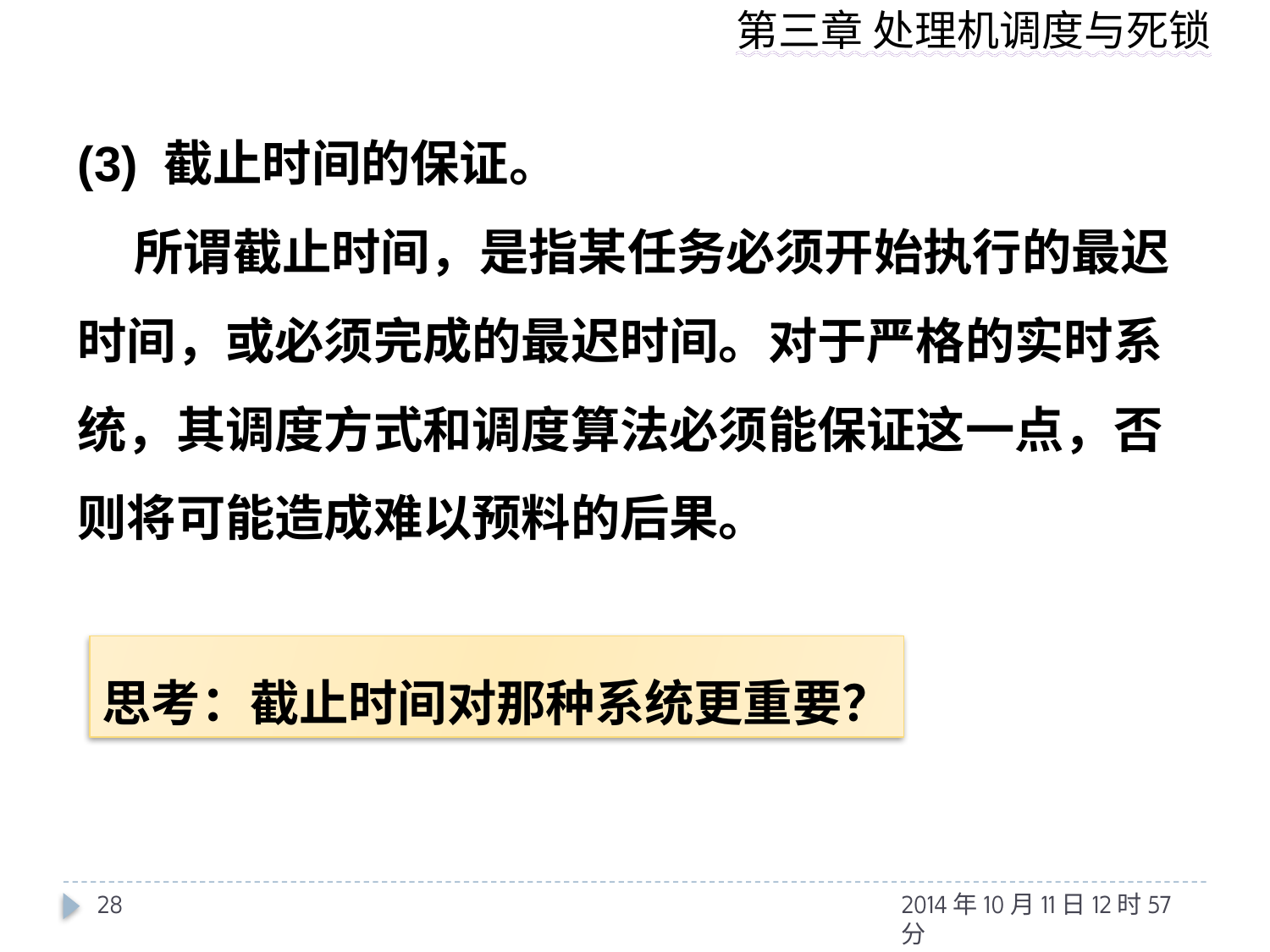

(3) 截止时间的保证。
    所谓截止时间，是指某任务必须开始执行的最迟时间，或必须完成的最迟时间。对于严格的实时系统，其调度方式和调度算法必须能保证这一点，否则将可能造成难以预料的后果。
思考：截止时间对那种系统更重要？
28
2014年10月11日12时57分